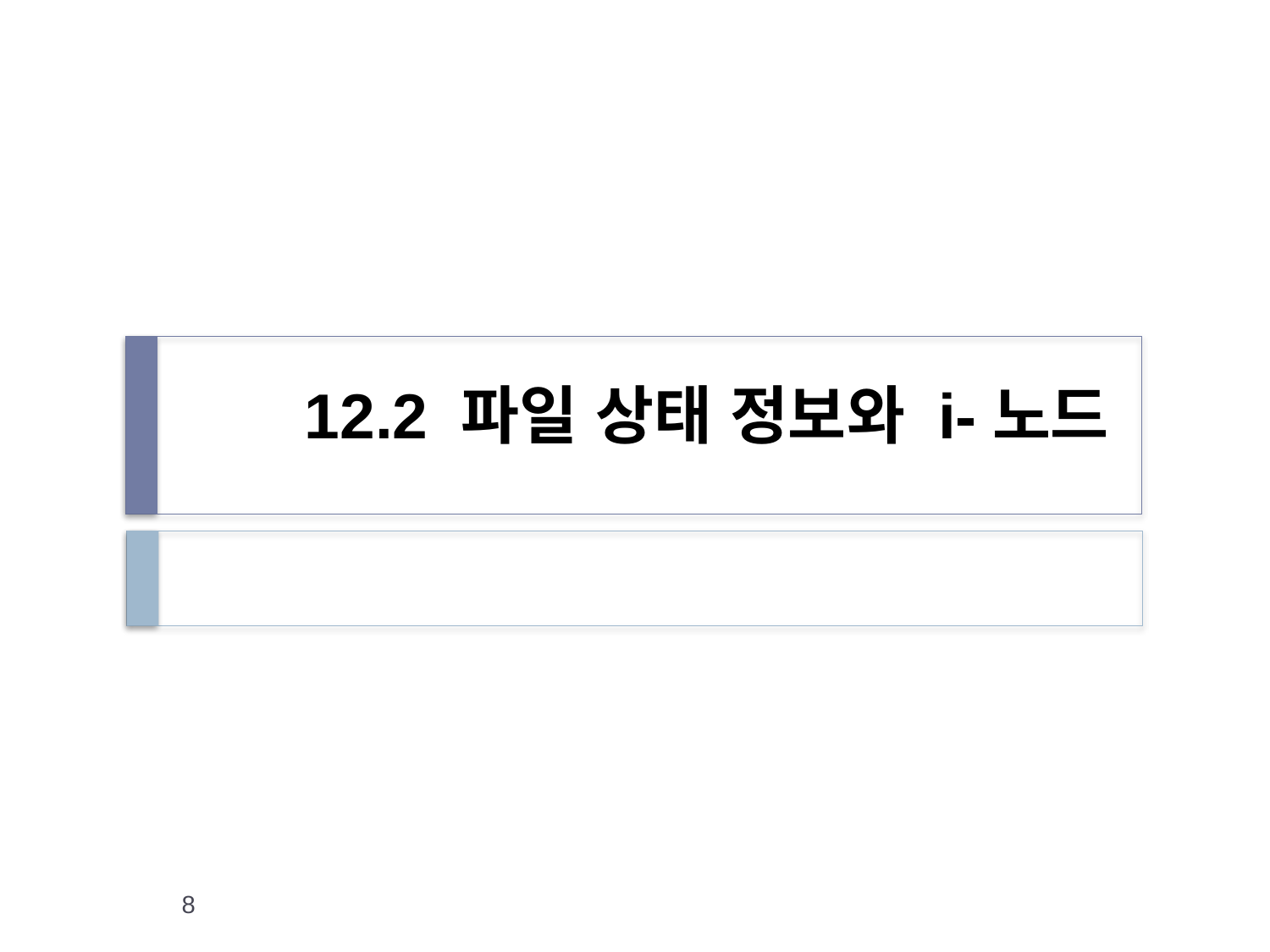

# 12.2 파일 상태 정보와 i-노드

8